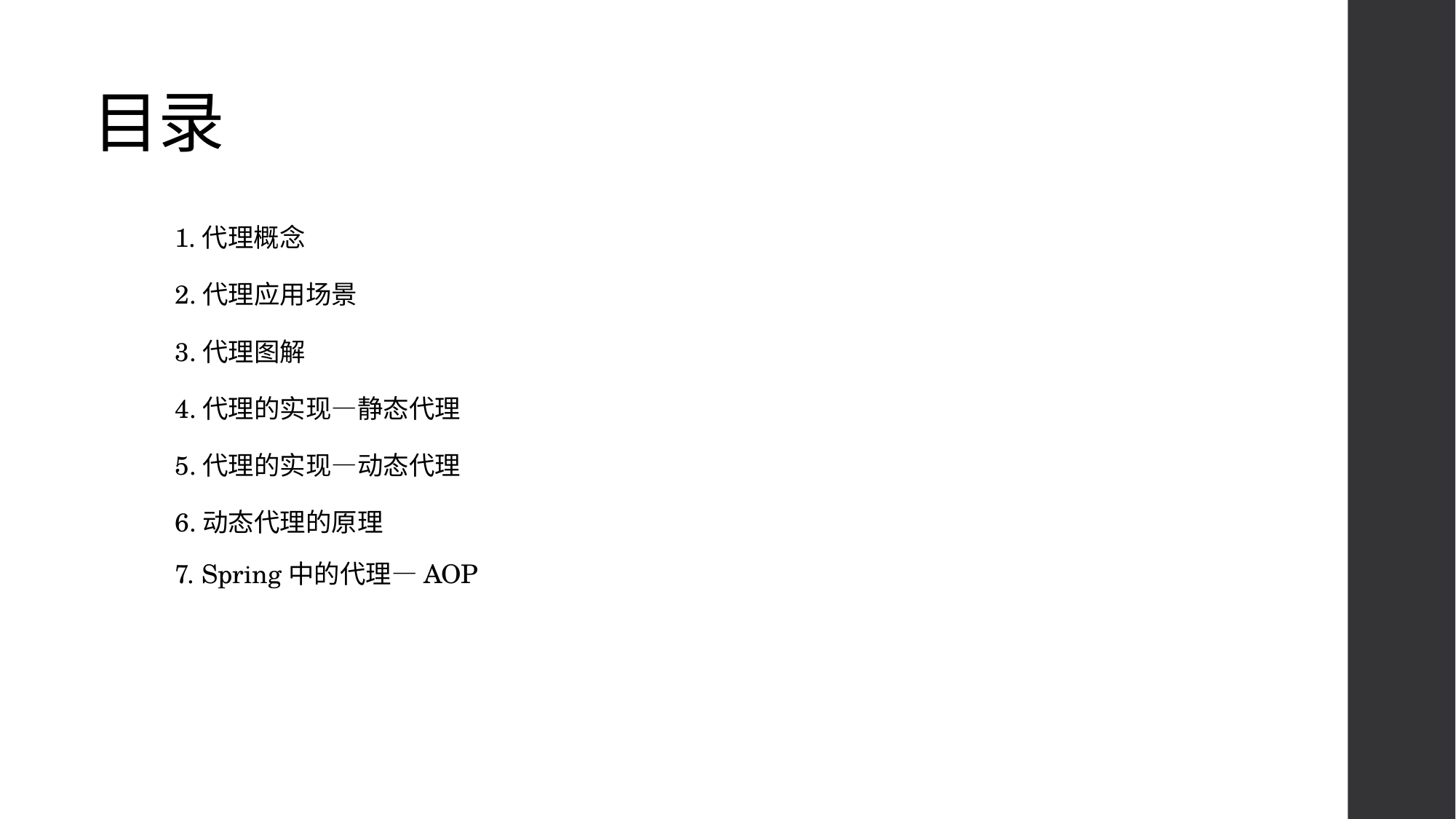

# 目录
1.代理概念
2.代理应用场景
3.代理图解
4.代理的实现—静态代理
5.代理的实现—动态代理
6.动态代理的原理

7. Spring中的代理—AOP